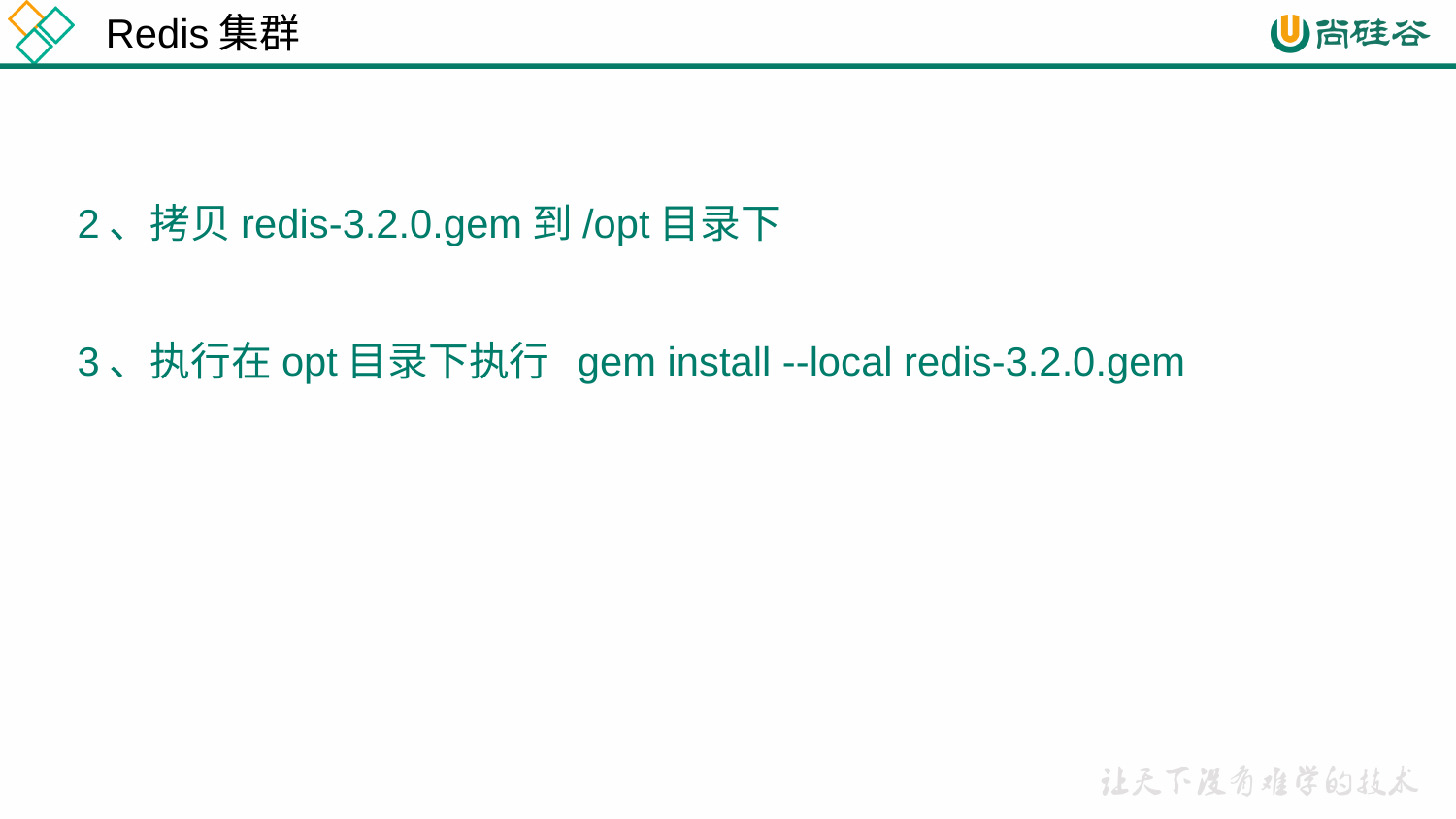

Redis集群
2、拷贝redis-3.2.0.gem到/opt目录下
3、执行在opt目录下执行  gem install --local redis-3.2.0.gem